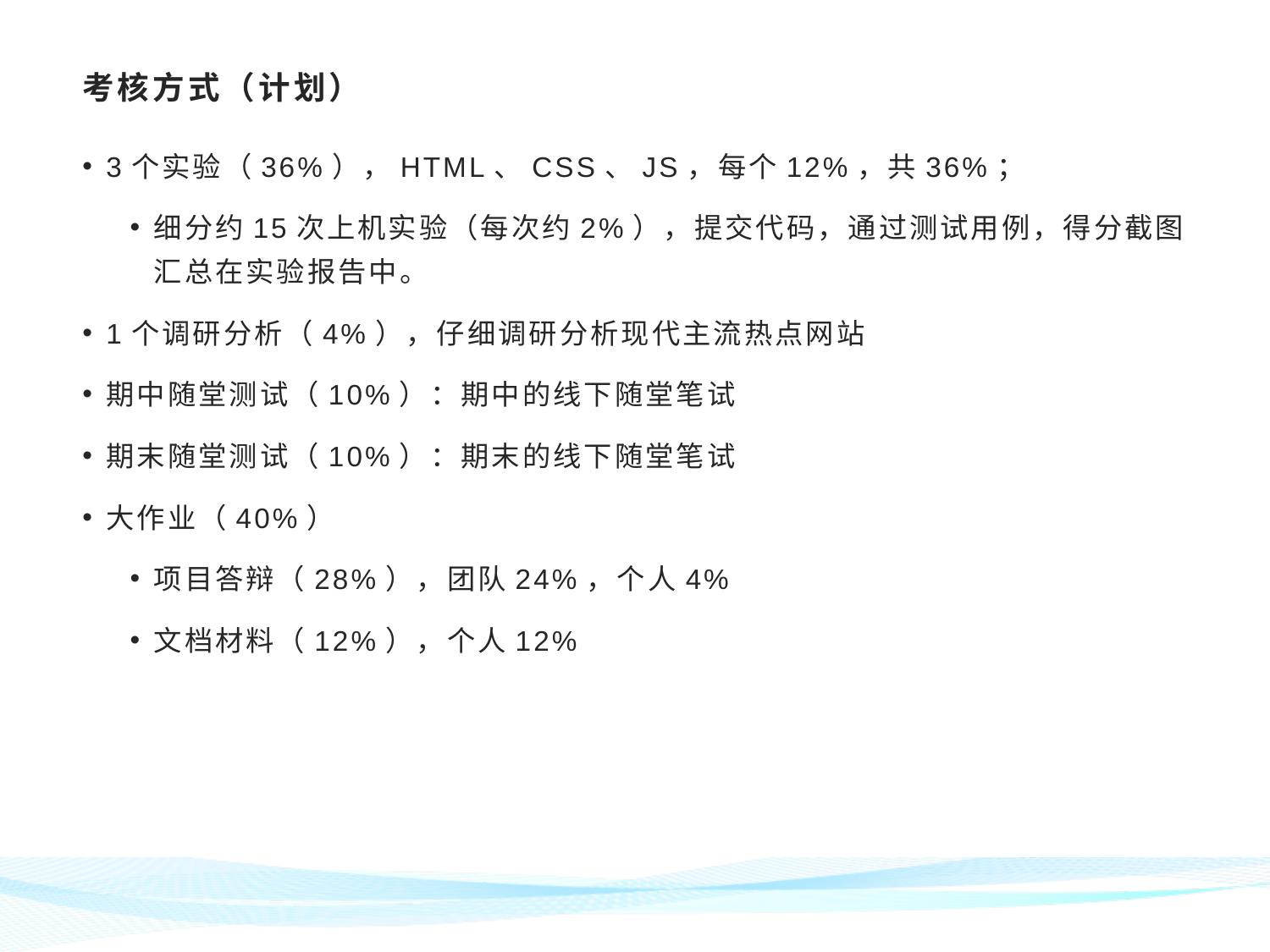

# 考核方式（计划）
3个实验（36%），HTML、CSS、JS，每个12%，共36%；
细分约15次上机实验（每次约2%），提交代码，通过测试用例，得分截图汇总在实验报告中。
1个调研分析（4%），仔细调研分析现代主流热点网站
期中随堂测试（10%）：期中的线下随堂笔试
期末随堂测试（10%）：期末的线下随堂笔试
大作业（40%）
项目答辩（28%），团队24%，个人4%
文档材料（12%），个人12%